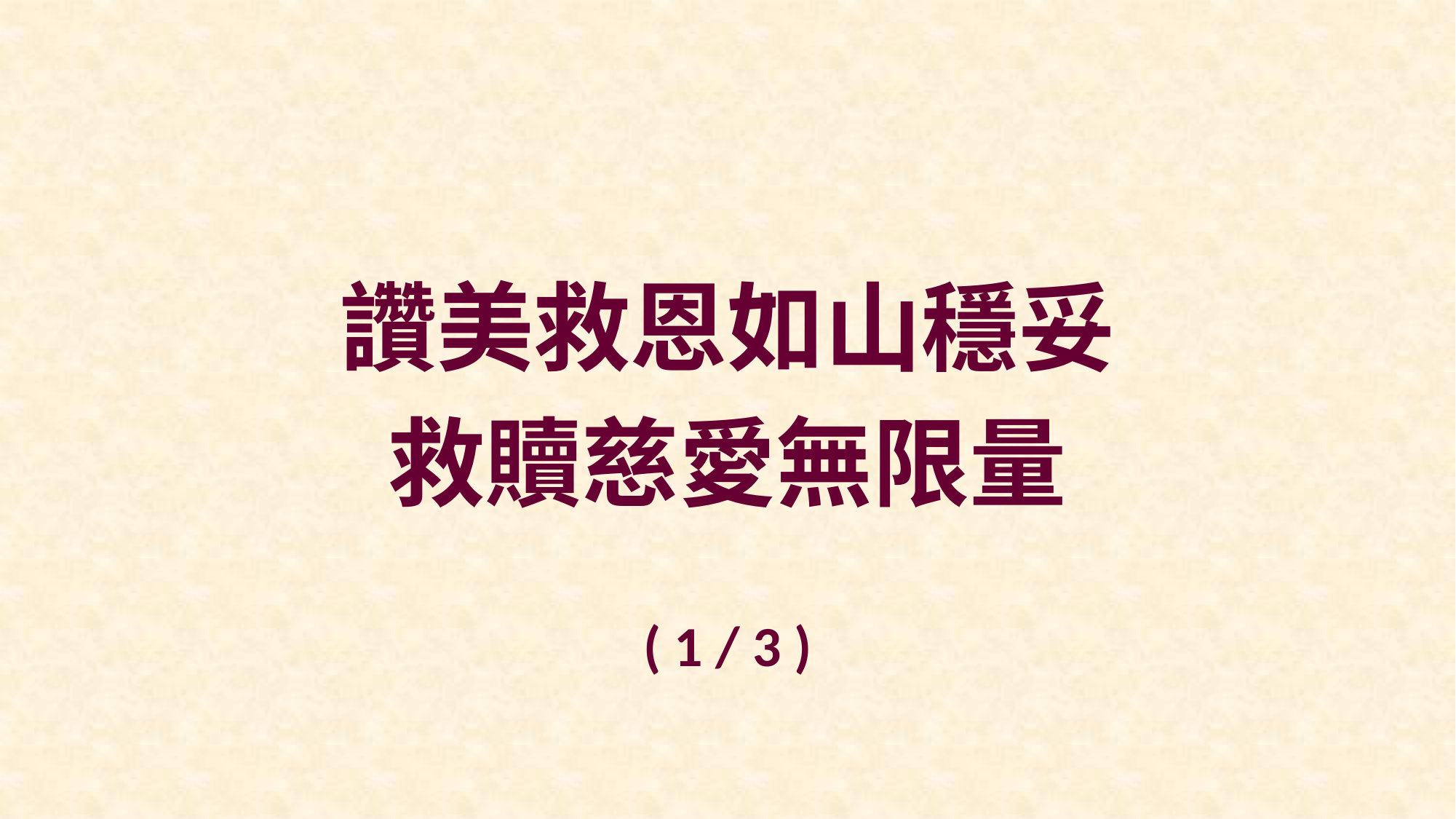

讚美救恩如山穩妥
救贖慈愛無限量
( 1 / 3 )